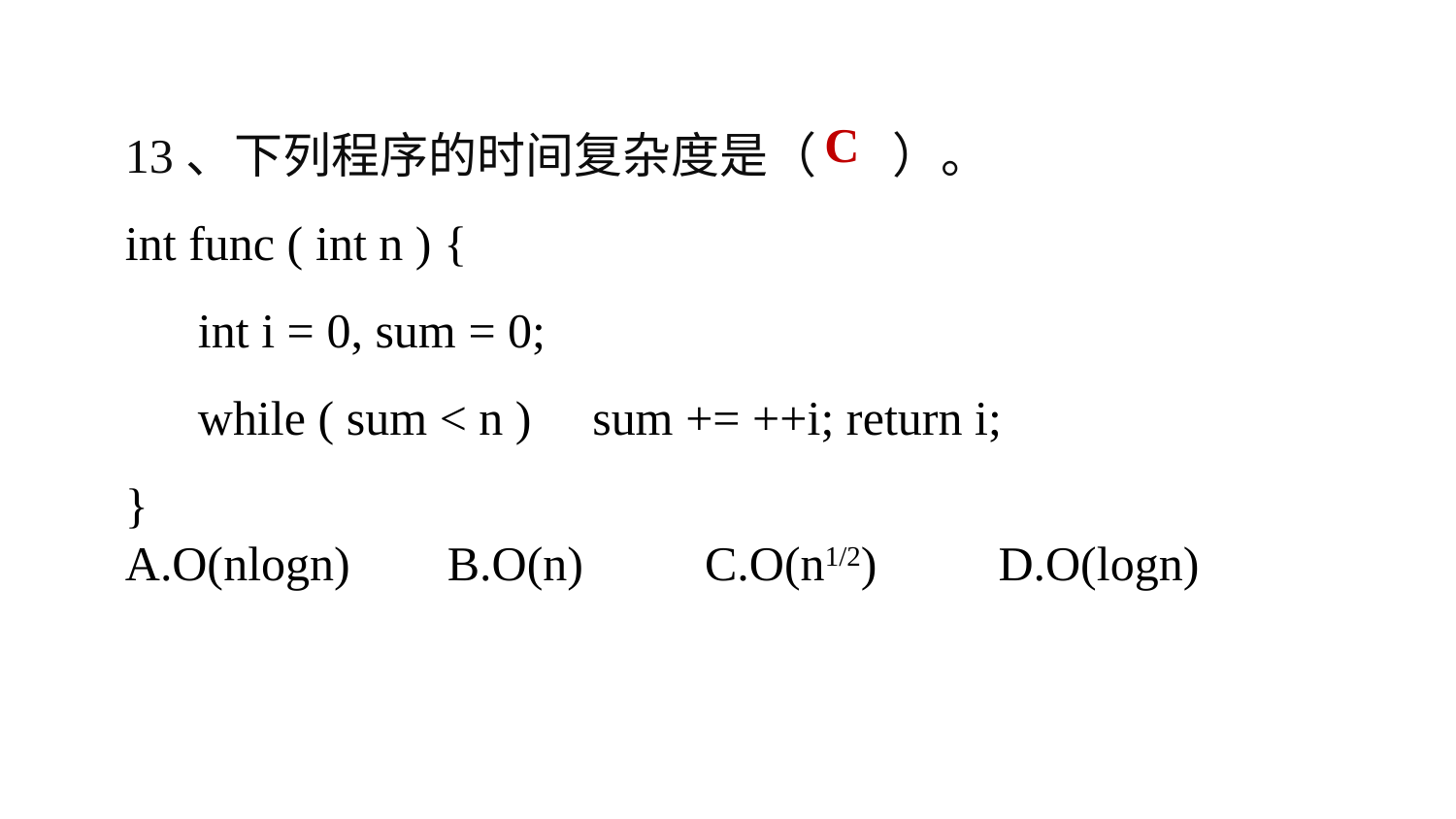

13、下列程序的时间复杂度是（       ）。
int func ( int n ) {
      int i = 0, sum = 0;
      while ( sum < n )     sum += ++i; return i;
}
A.O(nlogn)        B.O(n)          C.O(n1/2)          D.O(logn)
C